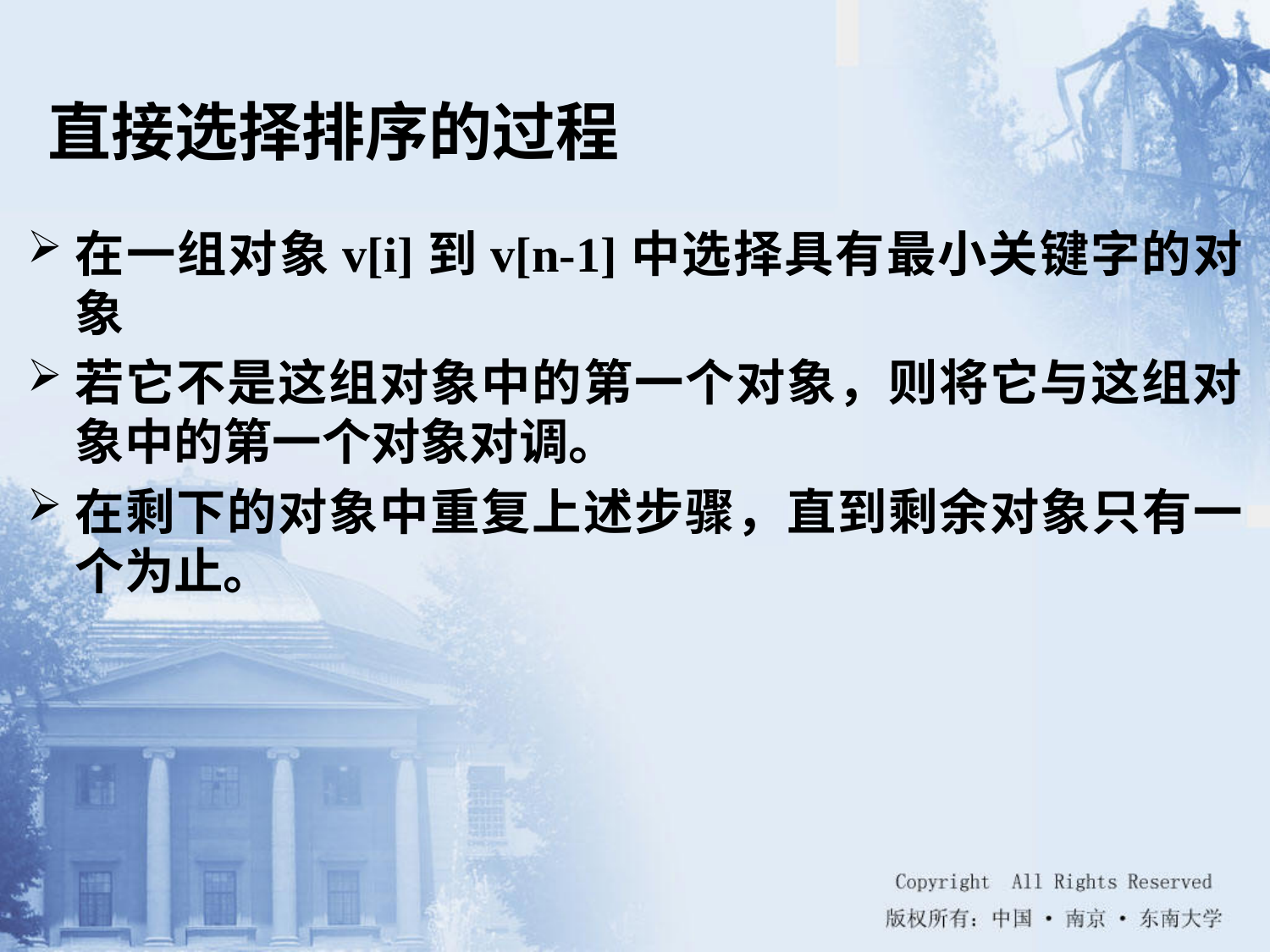

# 直接选择排序的过程
在一组对象v[i]到v[n-1]中选择具有最小关键字的对象
若它不是这组对象中的第一个对象，则将它与这组对象中的第一个对象对调。
在剩下的对象中重复上述步骤，直到剩余对象只有一个为止。